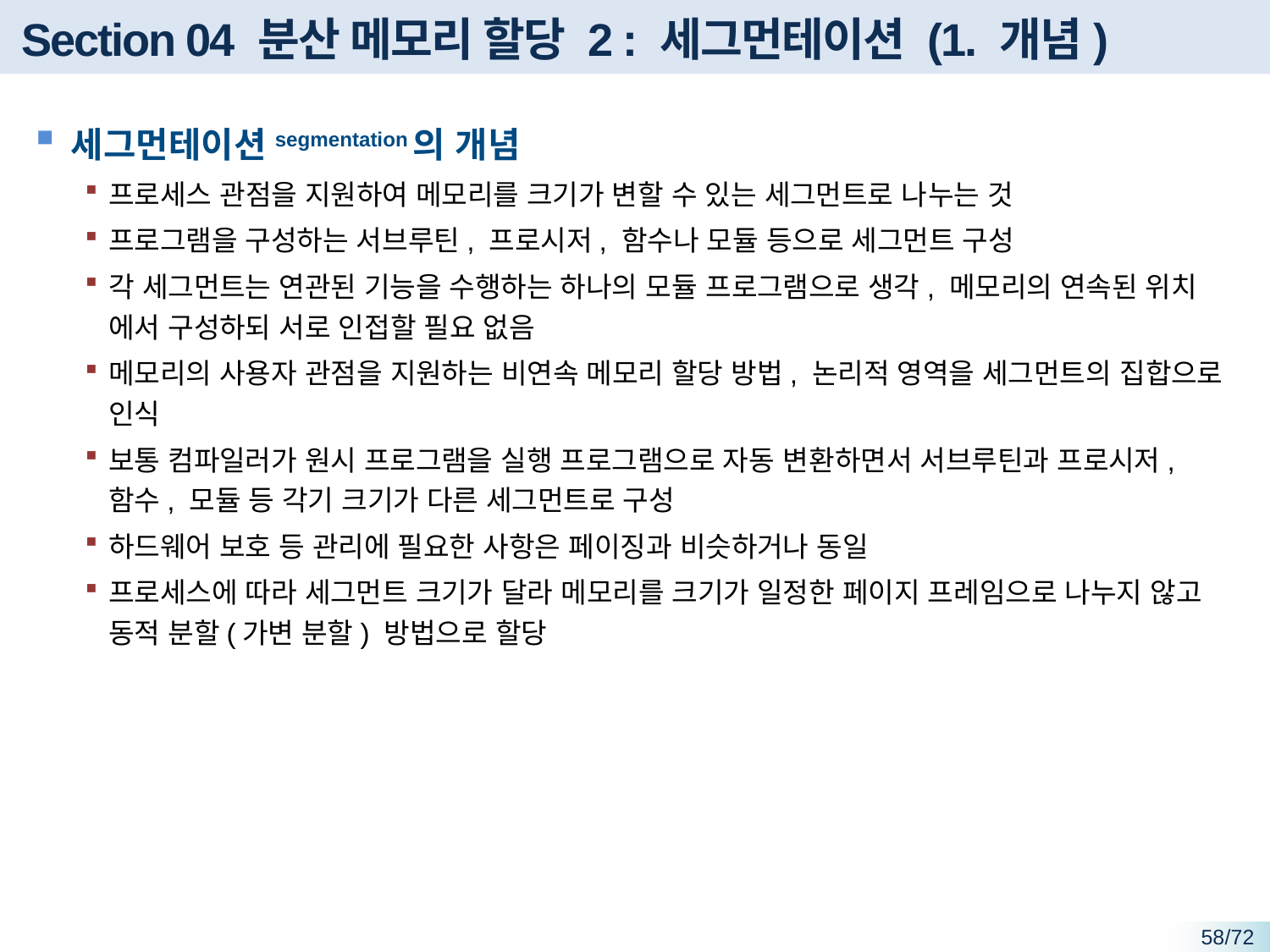

# Section 04 분산 메모리 할당 2 : 세그먼테이션 (1. 개념)
세그먼테이션segmentation의 개념
프로세스 관점을 지원하여 메모리를 크기가 변할 수 있는 세그먼트로 나누는 것
프로그램을 구성하는 서브루틴, 프로시저, 함수나 모듈 등으로 세그먼트 구성
각 세그먼트는 연관된 기능을 수행하는 하나의 모듈 프로그램으로 생각, 메모리의 연속된 위치 에서 구성하되 서로 인접할 필요 없음
메모리의 사용자 관점을 지원하는 비연속 메모리 할당 방법, 논리적 영역을 세그먼트의 집합으로 인식
보통 컴파일러가 원시 프로그램을 실행 프로그램으로 자동 변환하면서 서브루틴과 프로시저, 함수, 모듈 등 각기 크기가 다른 세그먼트로 구성
하드웨어 보호 등 관리에 필요한 사항은 페이징과 비슷하거나 동일
프로세스에 따라 세그먼트 크기가 달라 메모리를 크기가 일정한 페이지 프레임으로 나누지 않고 동적 분할(가변 분할) 방법으로 할당